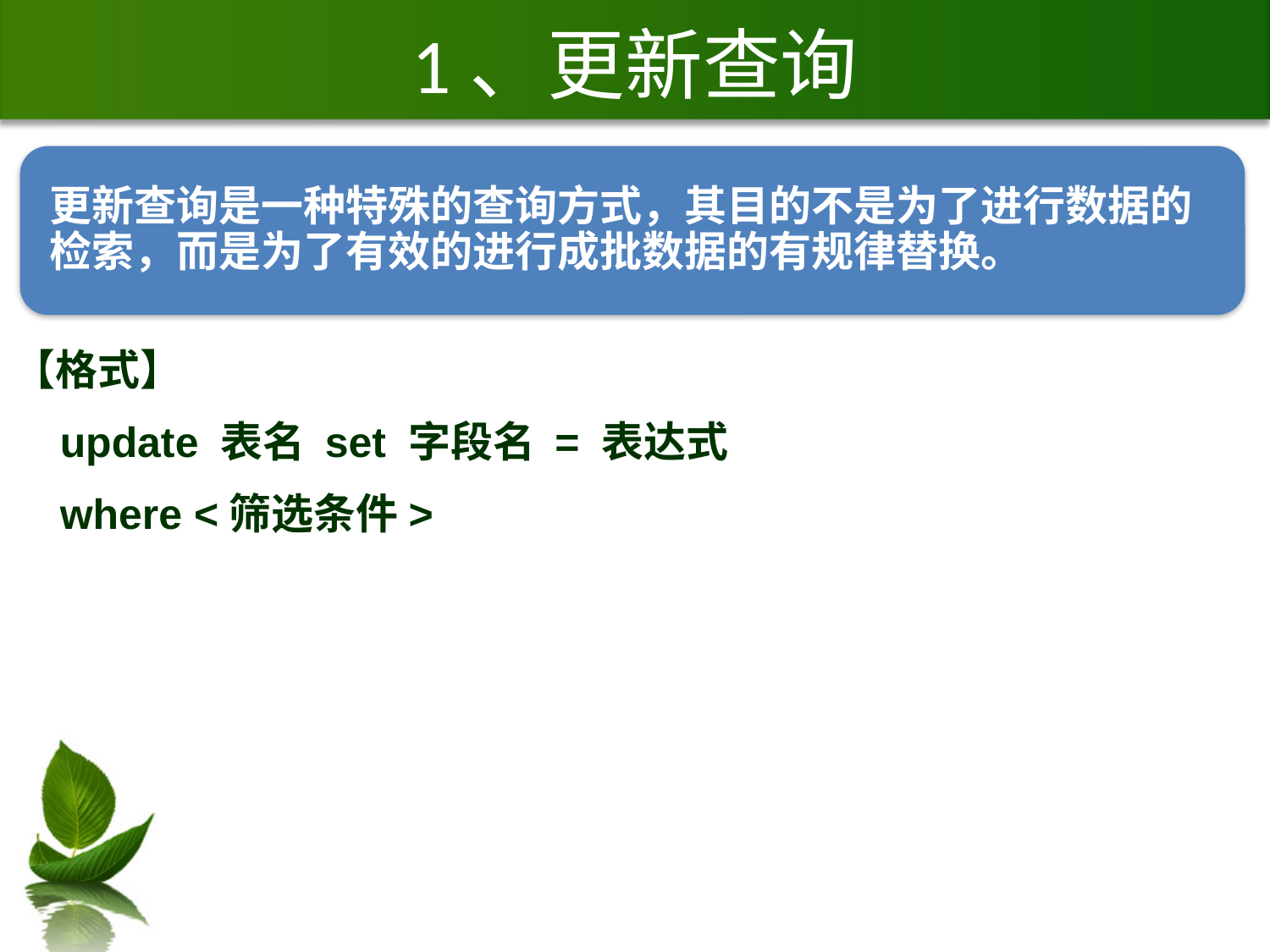

# 1、更新查询
更新查询是一种特殊的查询方式，其目的不是为了进行数据的检索，而是为了有效的进行成批数据的有规律替换。
【格式】
    update 表名 set 字段名 = 表达式
    where <筛选条件>